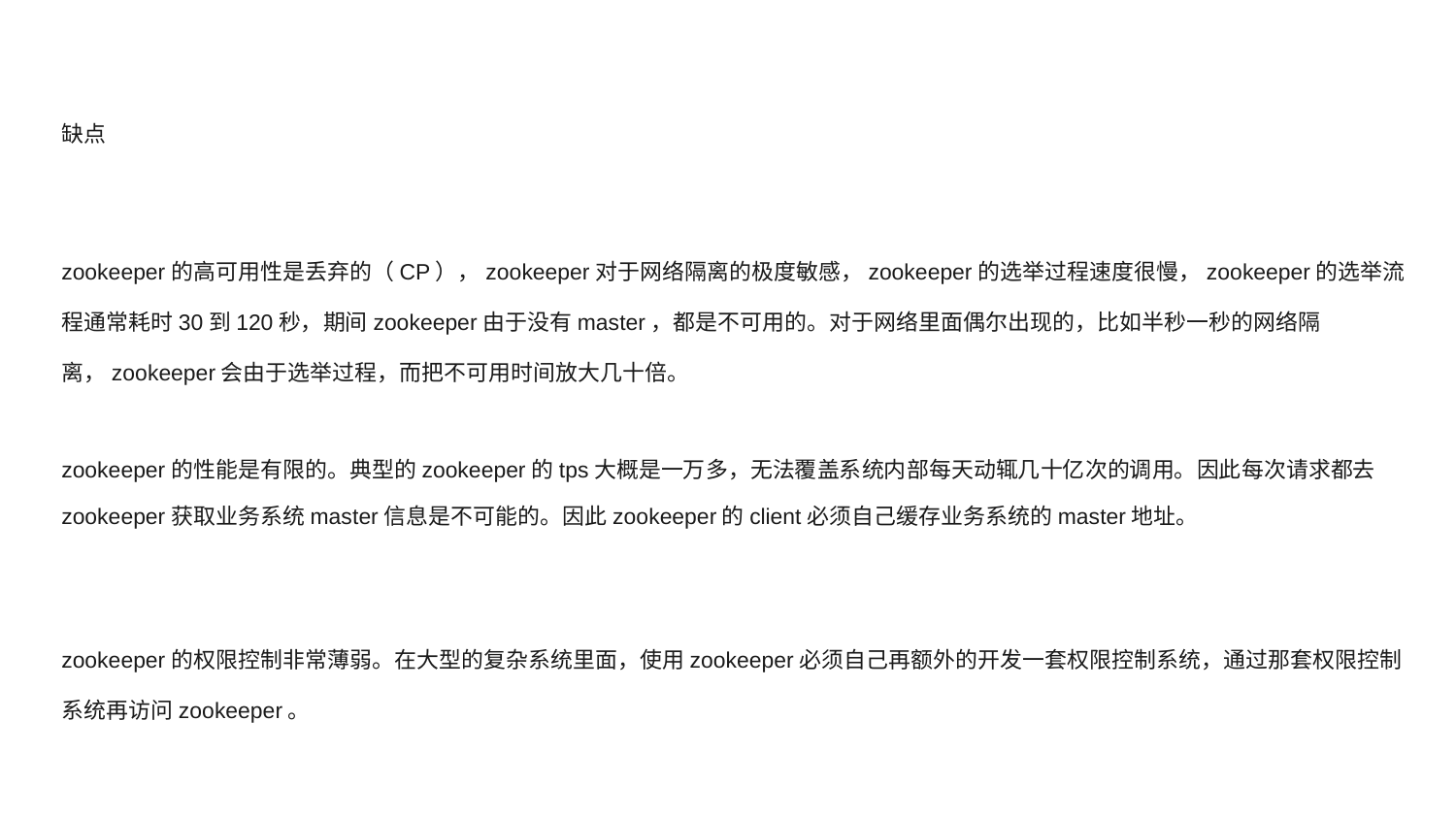

缺点

zookeeper的高可用性是丢弃的（CP），zookeeper对于网络隔离的极度敏感，zookeeper的选举过程速度很慢，zookeeper的选举流程通常耗时30到120秒，期间zookeeper由于没有master，都是不可用的。对于网络里面偶尔出现的，比如半秒一秒的网络隔离，zookeeper会由于选举过程，而把不可用时间放大几十倍。

zookeeper的性能是有限的。典型的zookeeper的tps大概是一万多，无法覆盖系统内部每天动辄几十亿次的调用。因此每次请求都去zookeeper获取业务系统master信息是不可能的。因此zookeeper的client必须自己缓存业务系统的master地址。

zookeeper的权限控制非常薄弱。在大型的复杂系统里面，使用zookeeper必须自己再额外的开发一套权限控制系统，通过那套权限控制系统再访问zookeeper。